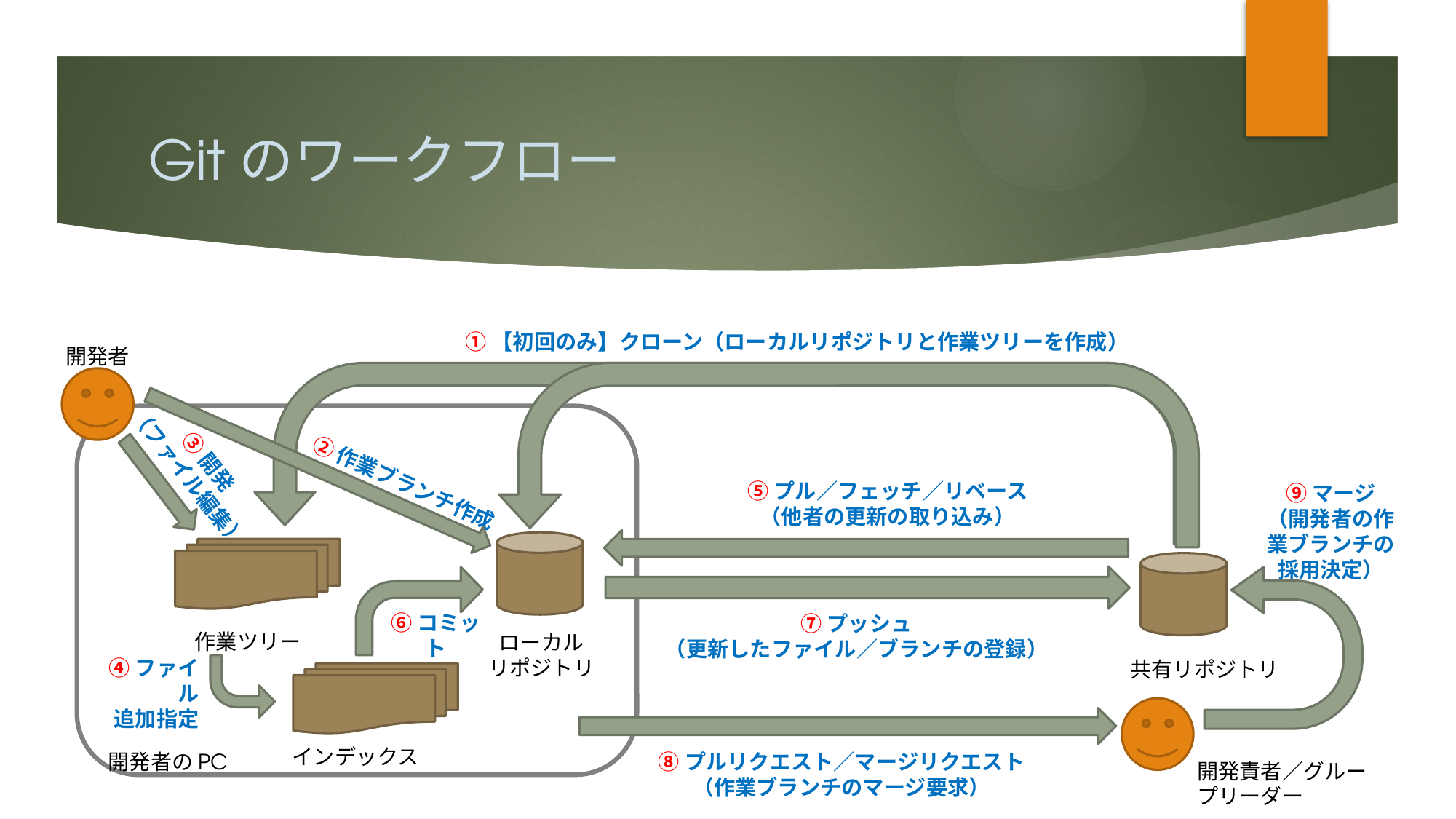

# Gitのワークフロー

①【初回のみ】クローン（ローカルリポジトリと作業ツリーを作成）
開発者

③開発
（ファイル編集）

②作業ブランチ作成

⑤プル／フェッチ／リベース
（他者の更新の取り込み）
⑨マージ
（開発者の作業ブランチの採用決定）

⑥コミット
⑦プッシュ
（更新したファイル／ブランチの登録）
作業ツリー
ローカル
リポジトリ
④ファイル
追加指定
共有リポジトリ

インデックス
開発者のPC
⑧プルリクエスト／マージリクエスト
（作業ブランチのマージ要求）
開発責者／グループリーダー